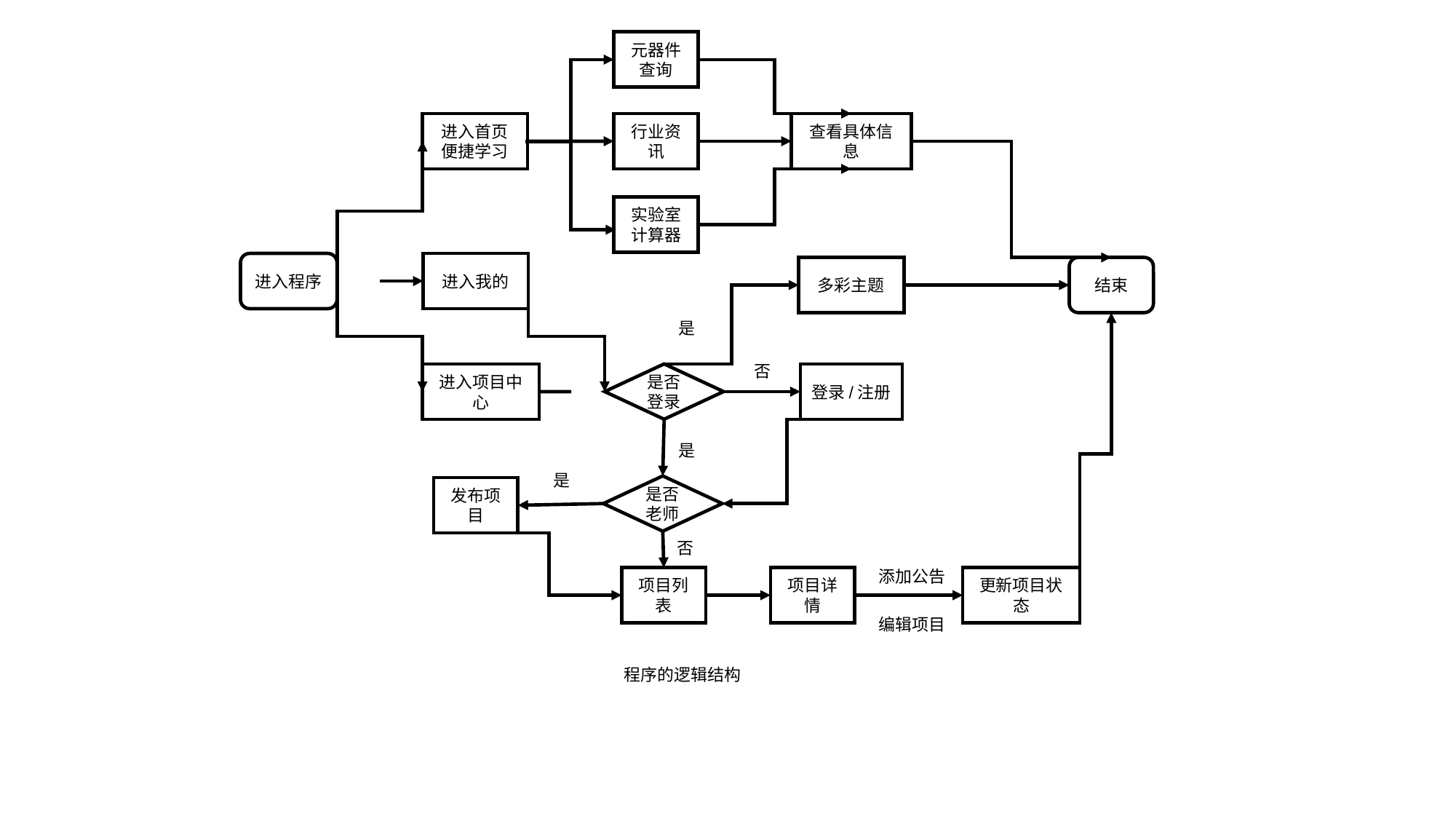

元器件查询
行业资讯
查看具体信息
进入首页便捷学习
实验室计算器
进入程序
进入我的
多彩主题
结束
是
否
是否登录
登录/注册
进入项目中心
是
是
是否老师
发布项目
否
添加公告
更新项目状态
项目列表
项目详情
编辑项目
程序的逻辑结构